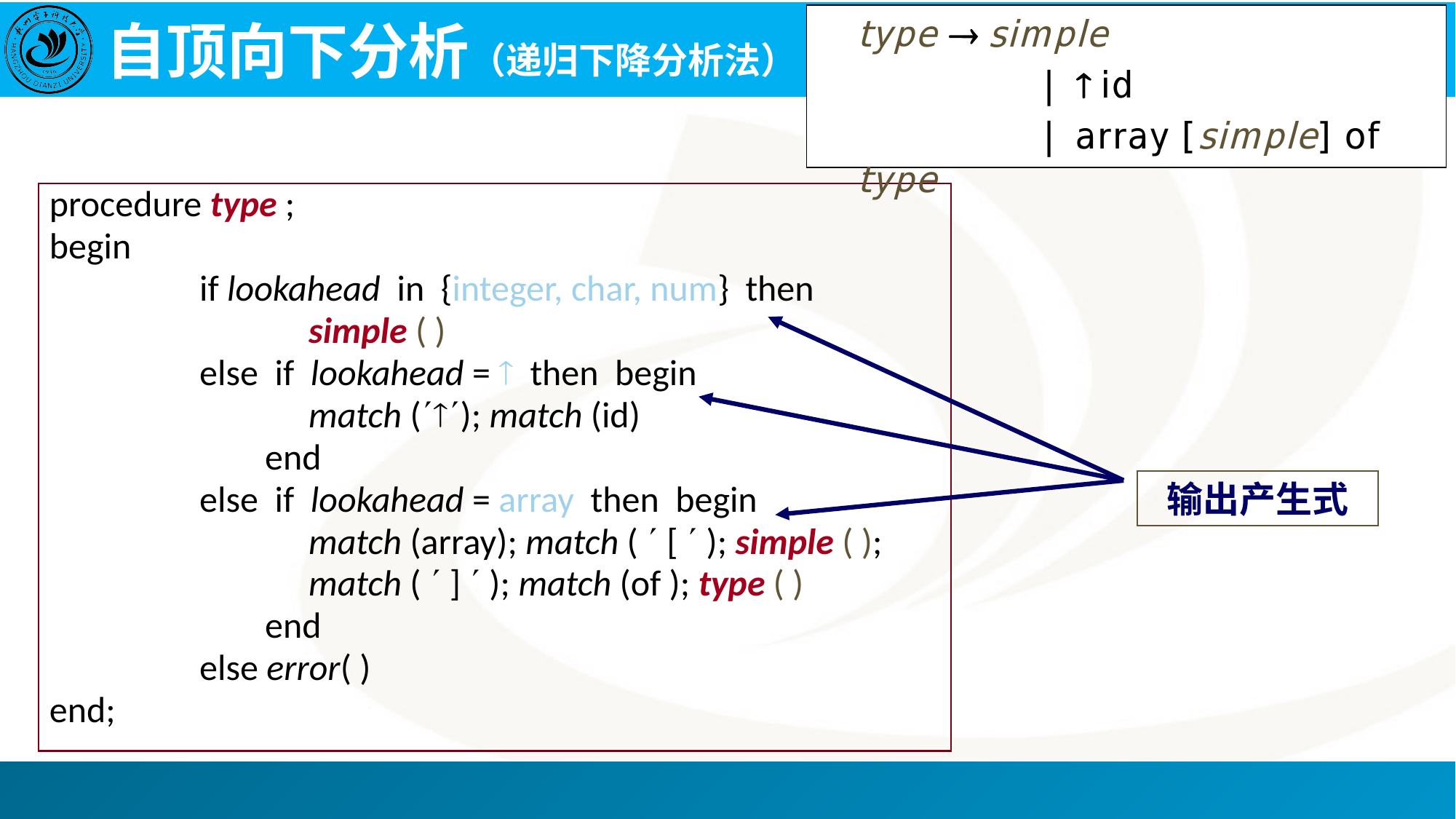

# 自顶向下分析（递归下降分析法）
	type → simple
		       | ↑ id
	    	       | array [simple] of type
procedure type ;
begin
		if lookahead  in  {integer, char, num}  then
			simple ( )
		else  if  lookahead = ↑  then  begin
			match (′↑′); match (id)
 		        end
		else  if  lookahead = array  then  begin
			match (array); match ( ′ [ ′ ); simple ( );
			match ( ′ ] ′ ); match (of ); type ( )
		        end
		else error( )
end;

输出产生式

59